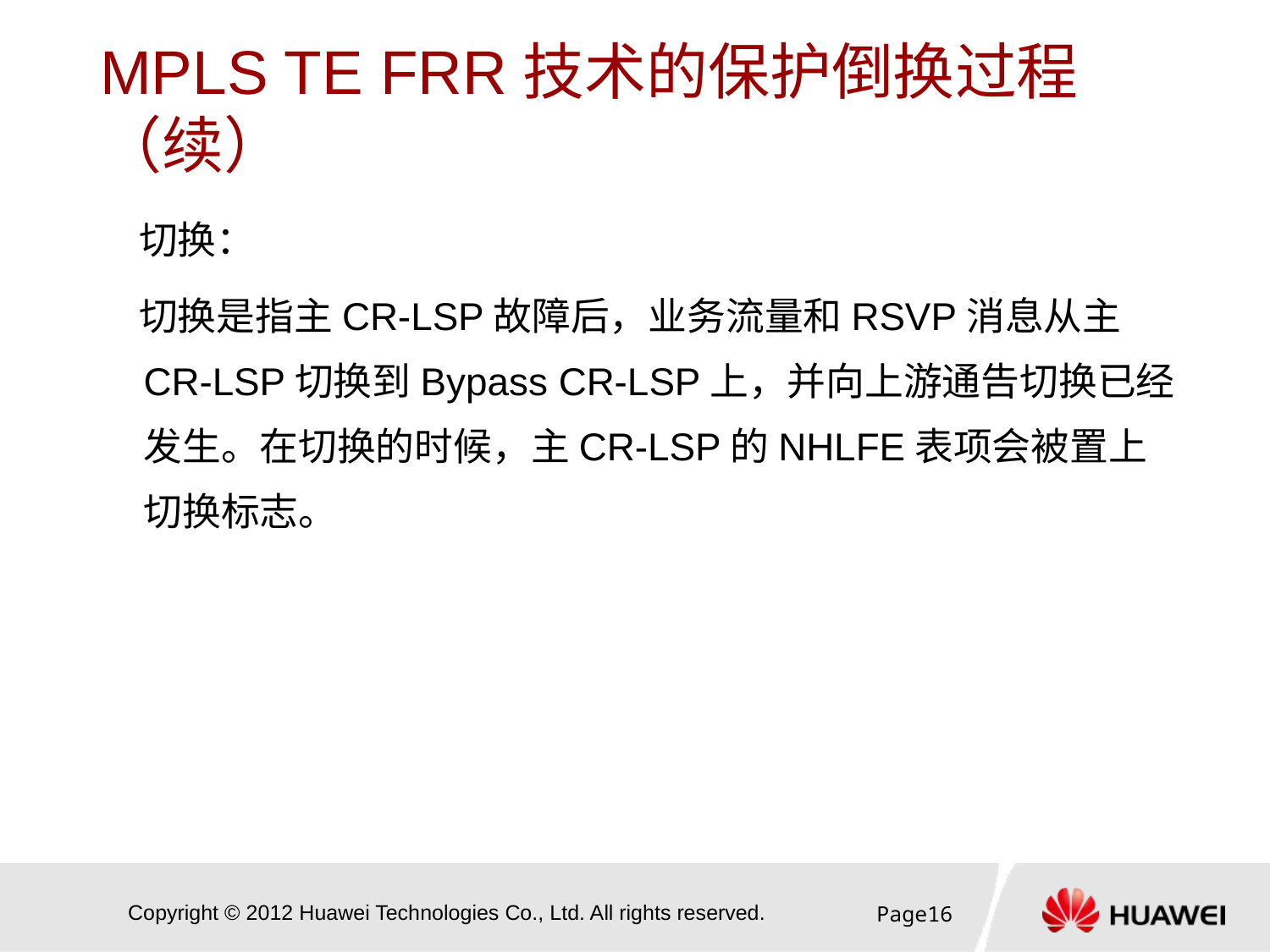

# MPLS TE FRR技术的保护倒换过程（续）
切换：
切换是指主CR-LSP故障后，业务流量和RSVP消息从主CR-LSP切换到Bypass CR-LSP上，并向上游通告切换已经发生。在切换的时候，主CR-LSP的NHLFE表项会被置上切换标志。
Page16